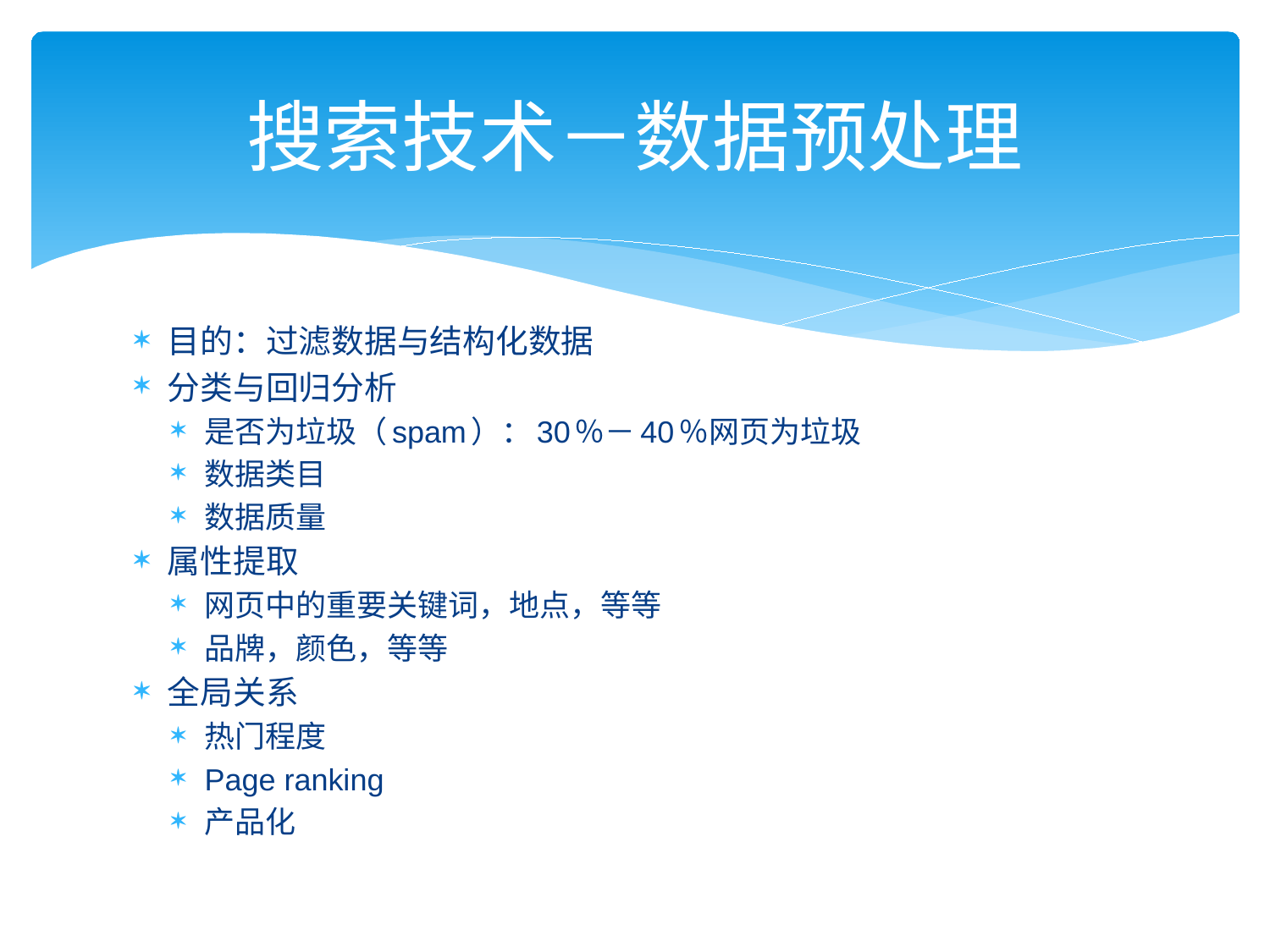

# 搜索技术－数据预处理
目的：过滤数据与结构化数据
分类与回归分析
是否为垃圾（spam）：30％－40％网页为垃圾
数据类目
数据质量
属性提取
网页中的重要关键词，地点，等等
品牌，颜色，等等
全局关系
热门程度
Page ranking
产品化